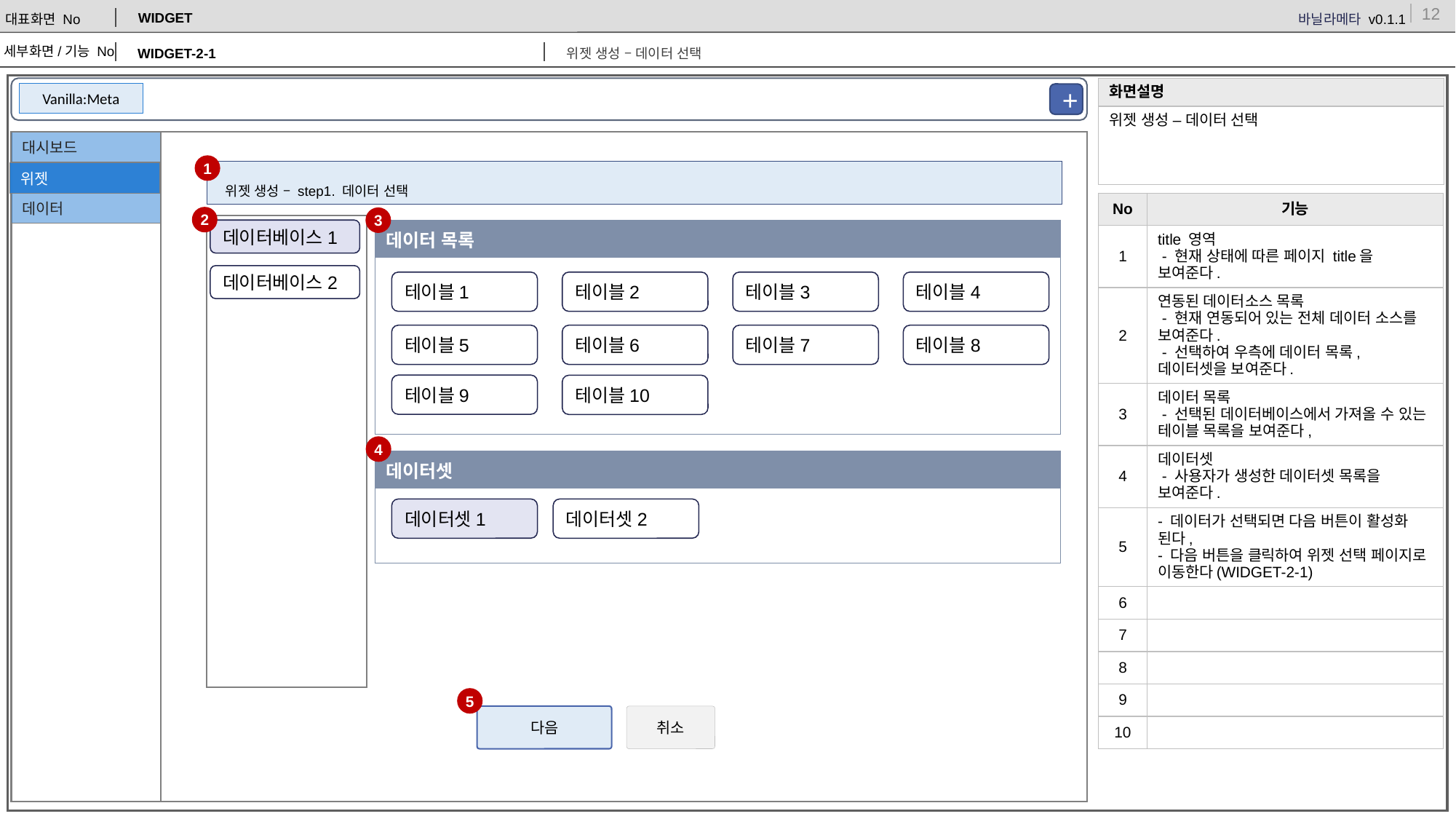

WIDGET
WIDGET-2-1
위젯 생성 – 데이터 선택

| 화면설명 |
| --- |
| 위젯 생성 – 데이터 선택 |
Vanilla:Meta
+

대시보드
+
1

위젯 생성 – step1. 데이터 선택
위젯
데이터
| No | 기능 |
| --- | --- |
| 1 | title 영역 - 현재 상태에 따른 페이지 title을 보여준다. |
| 2 | 연동된 데이터소스 목록 - 현재 연동되어 있는 전체 데이터 소스를 보여준다. - 선택하여 우측에 데이터 목록, 데이터셋을 보여준다. |
| 3 | 데이터 목록 - 선택된 데이터베이스에서 가져올 수 있는 테이블 목록을 보여준다, |
| 4 | 데이터셋 - 사용자가 생성한 데이터셋 목록을 보여준다. |
| 5 | - 데이터가 선택되면 다음 버튼이 활성화 된다, - 다음 버튼을 클릭하여 위젯 선택 페이지로 이동한다(WIDGET-2-1) |
| 6 |  |
| 7 |  |
| 8 |  |
| 9 |  |
| 10 |  |
2
3

데이터베이스1
| 데이터 목록 |
| --- |
|  |
데이터베이스2
테이블1
테이블2
테이블3
테이블4
테이블5
테이블6
테이블7
테이블8
테이블9
테이블10
4
| 데이터셋 |
| --- |
|  |
데이터셋1
데이터셋2
5
다음
취소